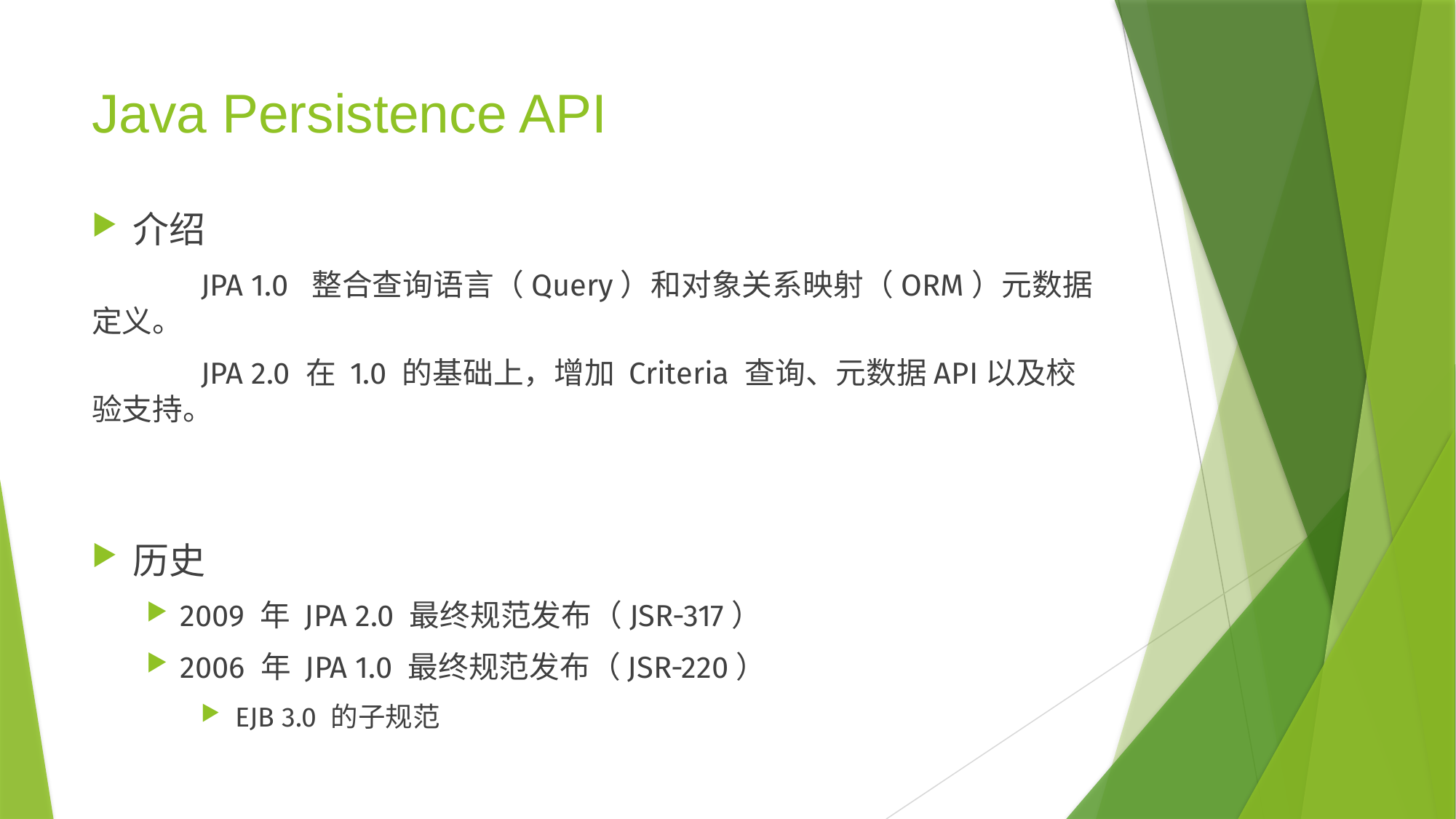

# Java Persistence API
介绍
	JPA 1.0  整合查询语言（Query）和对象关系映射（ORM）元数据定义。
	JPA 2.0 在 1.0 的基础上，增加 Criteria 查询、元数据API以及校验支持。

历史
2009 年 JPA 2.0 最终规范发布（JSR-317）
2006 年 JPA 1.0 最终规范发布（JSR-220）
 EJB 3.0 的子规范